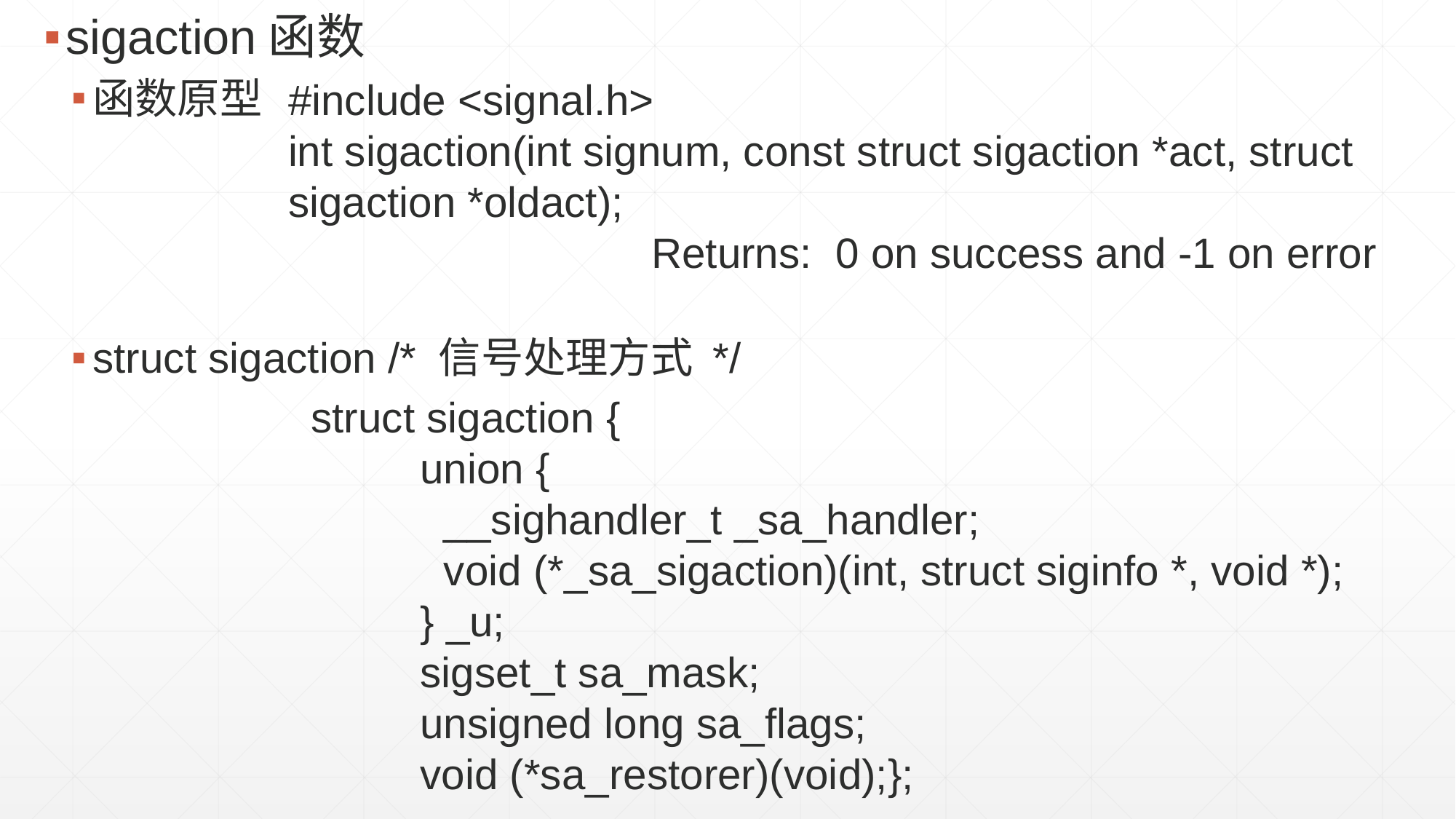

sigaction函数
函数原型

struct sigaction /* 信号处理方式 */

#include <signal.h>
int sigaction(int signum, const struct sigaction *act, struct sigaction *oldact);
Returns:  0 on success and -1 on error

struct sigaction {
	union {
	  __sighandler_t _sa_handler;
	  void (*_sa_sigaction)(int, struct siginfo *, void *);
	} _u;
	sigset_t sa_mask;
	unsigned long sa_flags;
	void (*sa_restorer)(void);};